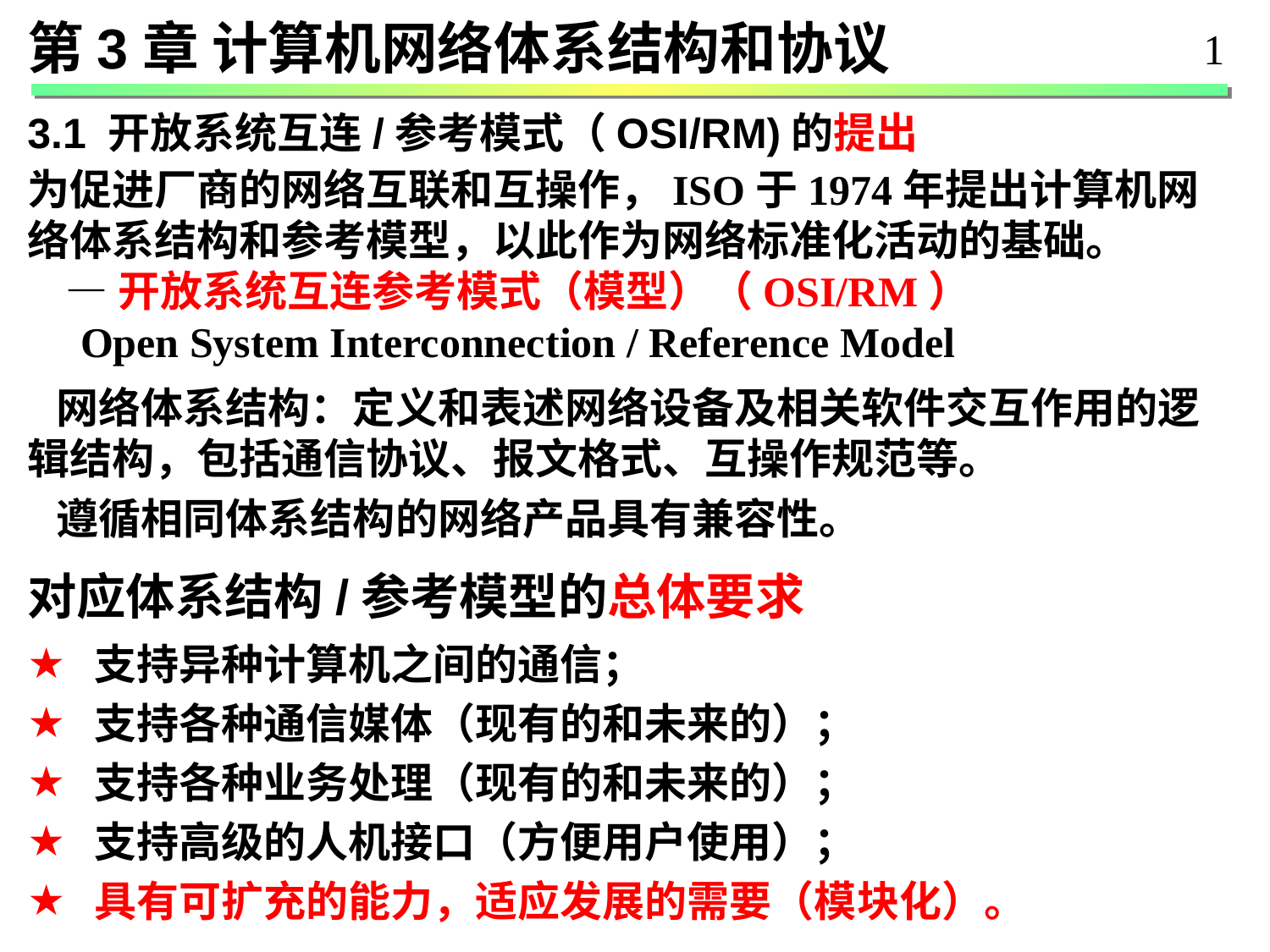

第3章 计算机网络体系结构和协议
1

3.1 开放系统互连/参考模式（OSI/RM)的提出
为促进厂商的网络互联和互操作，ISO于1974年提出计算机网络体系结构和参考模型，以此作为网络标准化活动的基础。
    —开放系统互连参考模式（模型）（OSI/RM）
     Open System Interconnection / Reference Model
  网络体系结构：定义和表述网络设备及相关软件交互作用的逻辑结构，包括通信协议、报文格式、互操作规范等。
  遵循相同体系结构的网络产品具有兼容性。
对应体系结构/参考模型的总体要求
  支持异种计算机之间的通信；
  支持各种通信媒体（现有的和未来的）；
  支持各种业务处理（现有的和未来的）；
  支持高级的人机接口（方便用户使用）；
  具有可扩充的能力，适应发展的需要（模块化）。